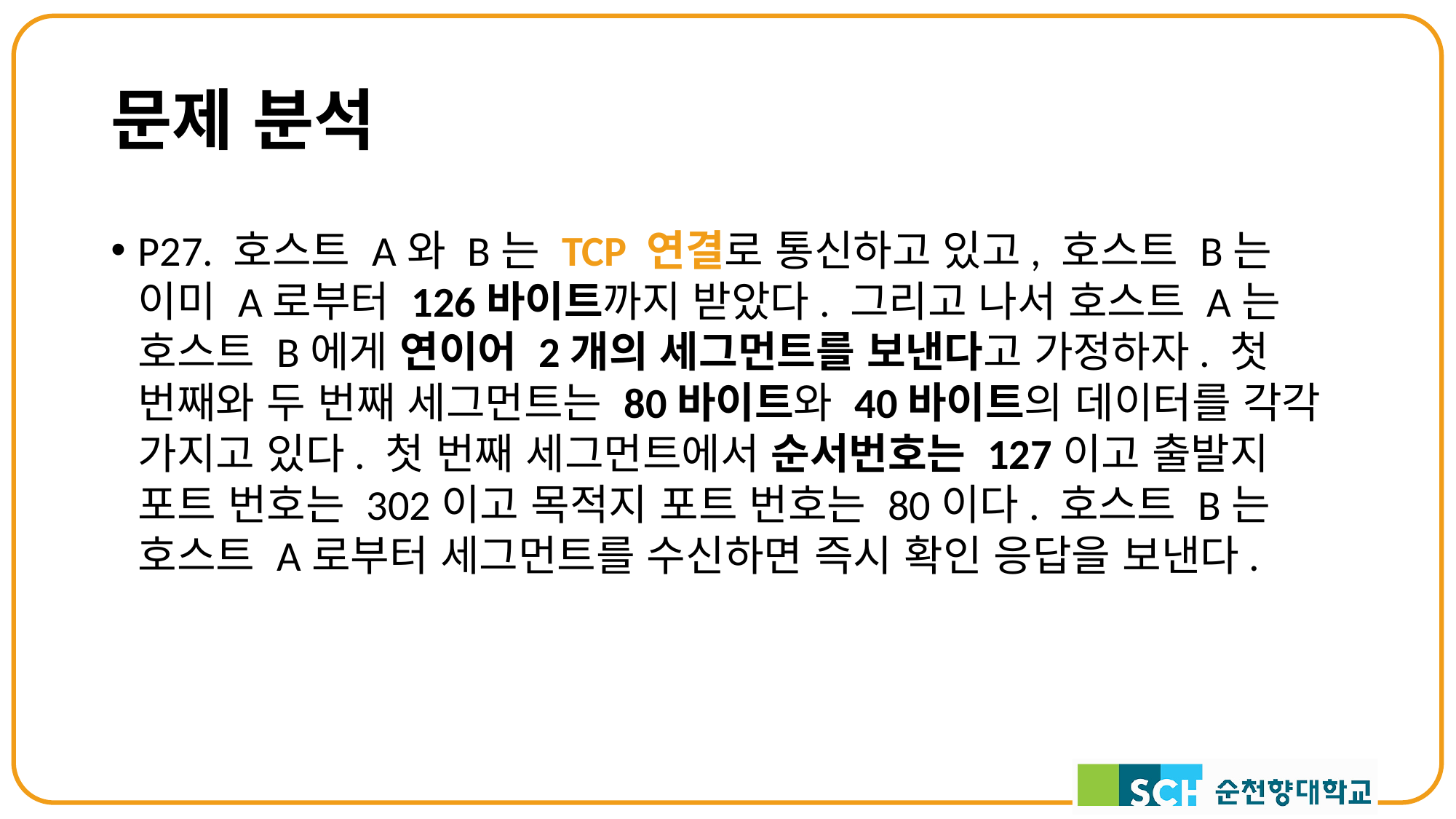

# 문제 분석
P27. 호스트 A와 B는 TCP 연결로 통신하고 있고, 호스트 B는 이미 A로부터 126바이트까지 받았다. 그리고 나서 호스트 A는 호스트 B에게 연이어 2개의 세그먼트를 보낸다고 가정하자. 첫 번째와 두 번째 세그먼트는 80바이트와 40바이트의 데이터를 각각 가지고 있다. 첫 번째 세그먼트에서 순서번호는 127이고 출발지 포트 번호는 302이고 목적지 포트 번호는 80이다. 호스트 B는 호스트 A로부터 세그먼트를 수신하면 즉시 확인 응답을 보낸다.